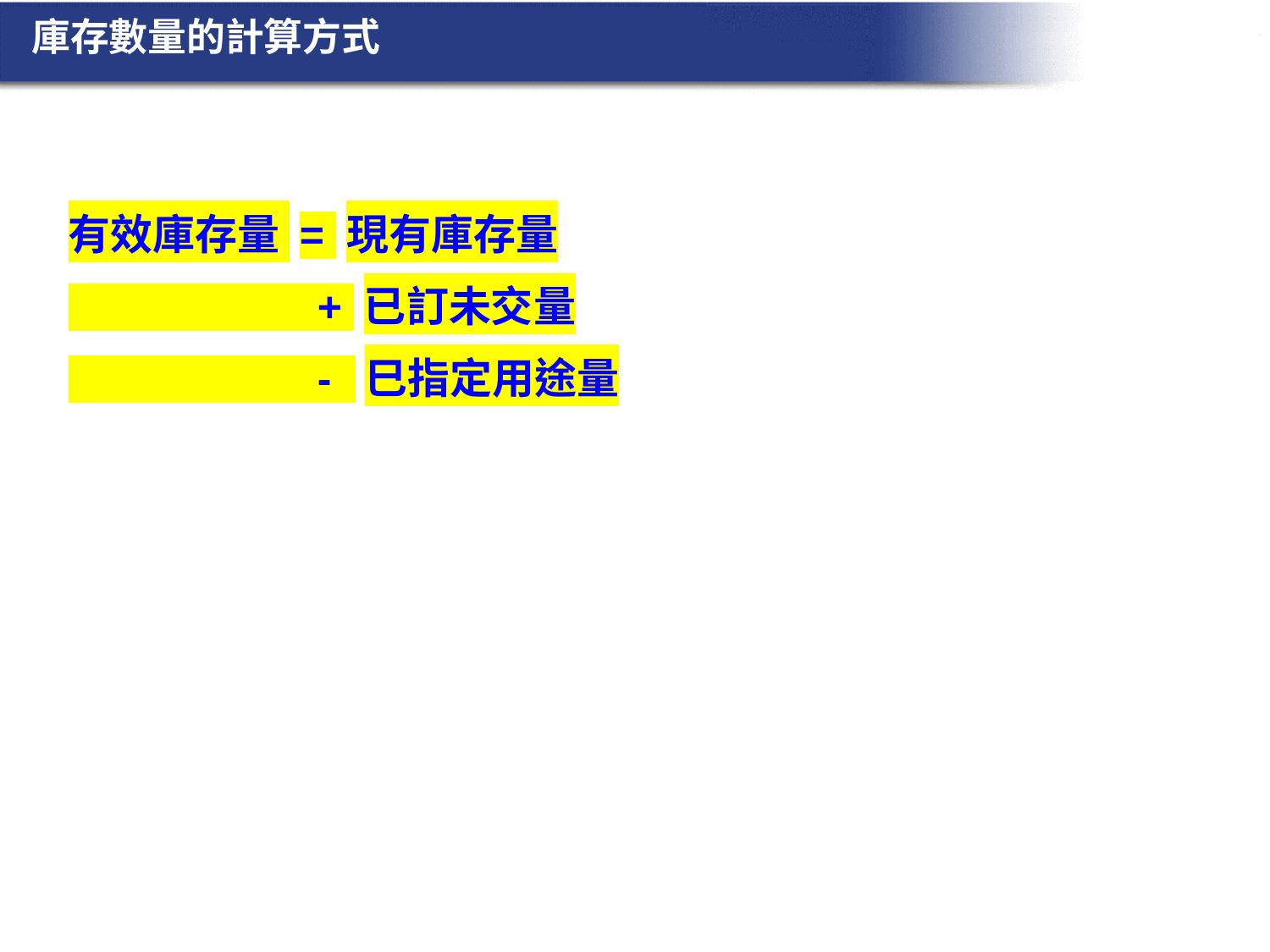

# 庫存數量的計算方式

有效庫存量 = 現有庫存量
                     + 已訂未交量
                     -  巳指定用途量